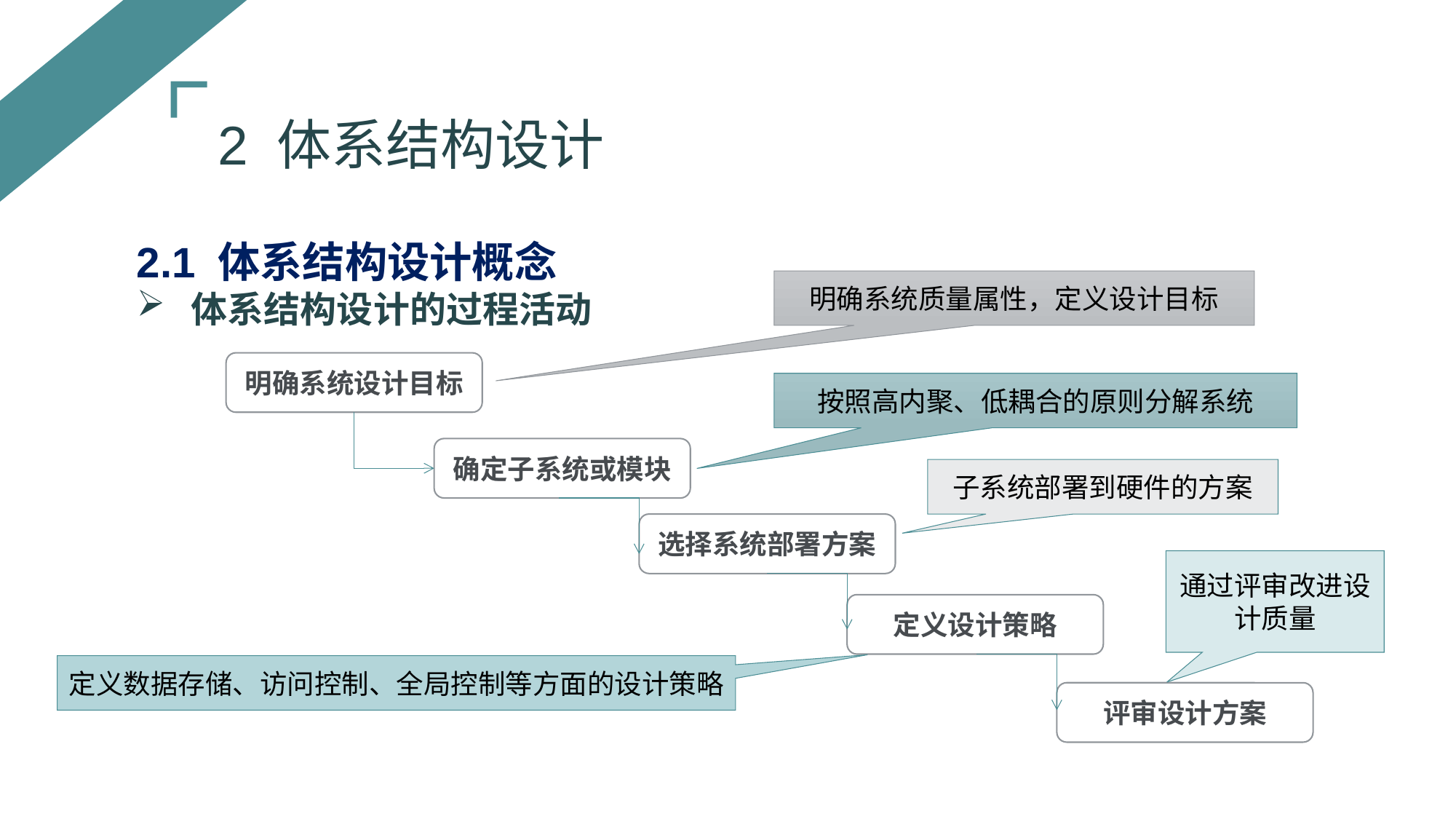

2 体系结构设计
2.1 体系结构设计概念
体系结构设计的过程活动

明确系统质量属性，定义设计目标
明确系统设计目标
按照高内聚、低耦合的原则分解系统
确定子系统或模块
子系统部署到硬件的方案
选择系统部署方案
通过评审改进设计质量
定义设计策略
评审设计方案
定义数据存储、访问控制、全局控制等方面的设计策略